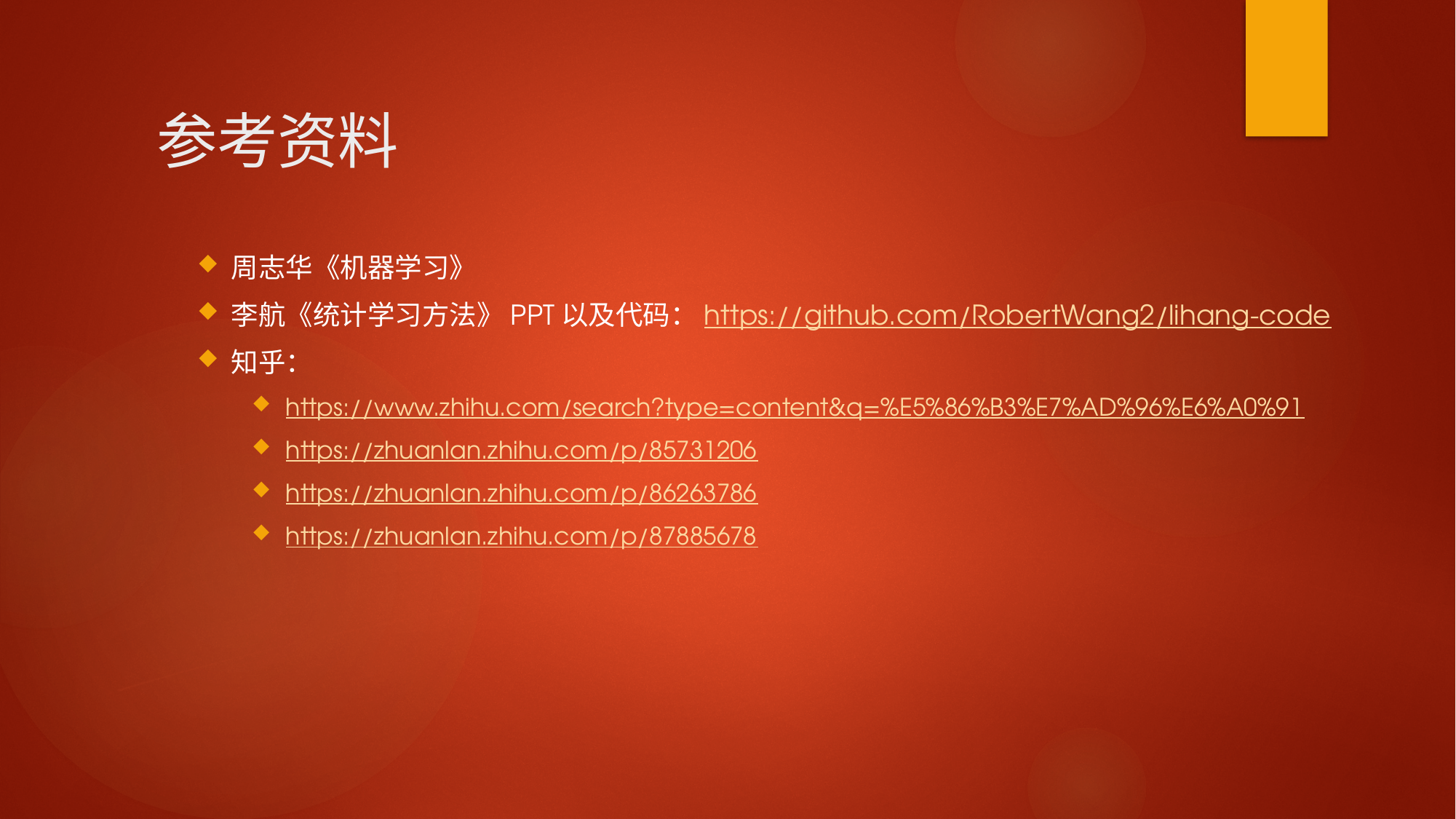

# 参考资料
周志华《机器学习》
李航《统计学习方法》PPT以及代码：https://github.com/RobertWang2/lihang-code
知乎：
https://www.zhihu.com/search?type=content&q=%E5%86%B3%E7%AD%96%E6%A0%91
https://zhuanlan.zhihu.com/p/85731206
https://zhuanlan.zhihu.com/p/86263786
https://zhuanlan.zhihu.com/p/87885678